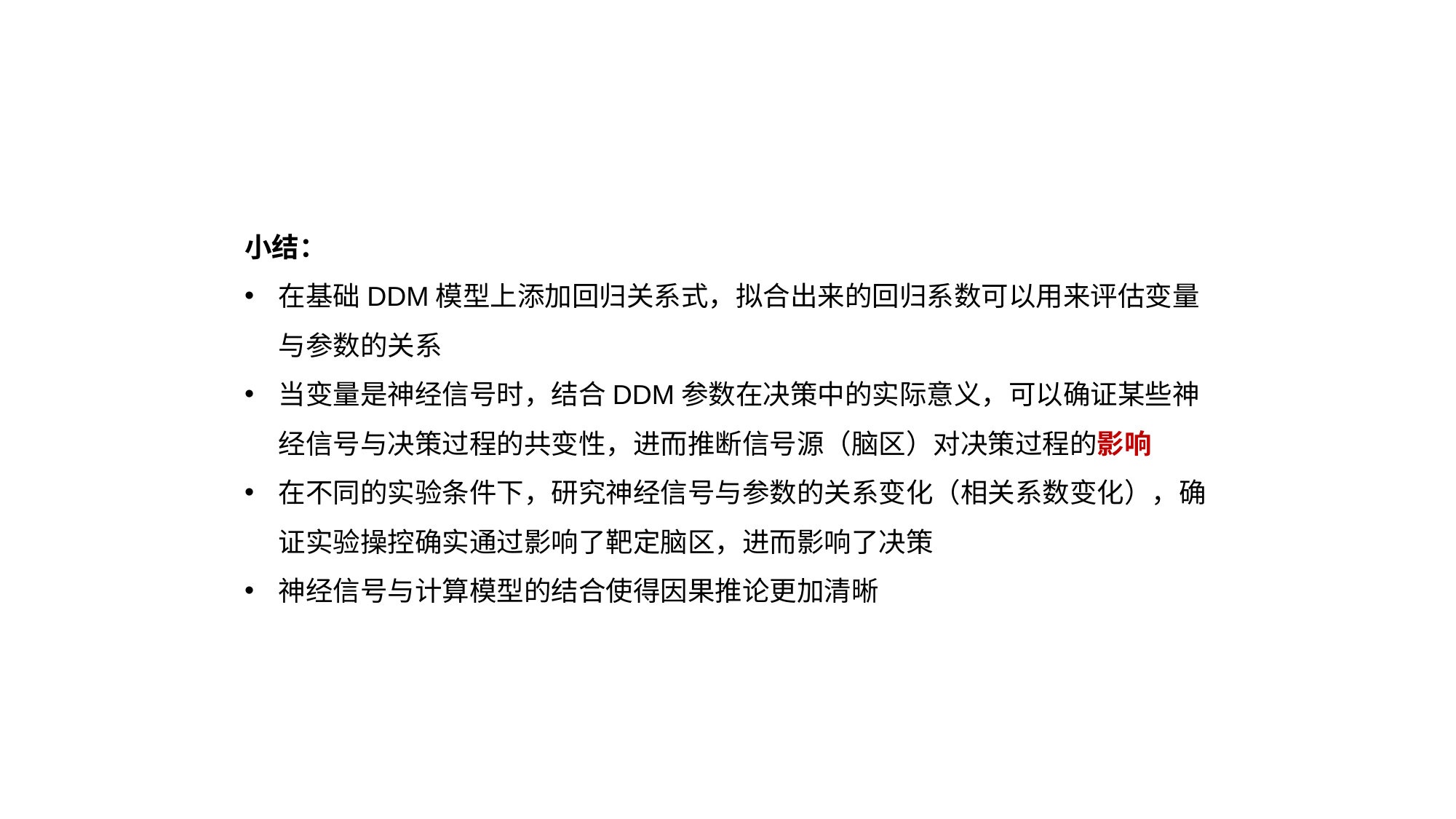

小结：
在基础DDM模型上添加回归关系式，拟合出来的回归系数可以用来评估变量与参数的关系
当变量是神经信号时，结合DDM参数在决策中的实际意义，可以确证某些神经信号与决策过程的共变性，进而推断信号源（脑区）对决策过程的影响
在不同的实验条件下，研究神经信号与参数的关系变化（相关系数变化），确证实验操控确实通过影响了靶定脑区，进而影响了决策
神经信号与计算模型的结合使得因果推论更加清晰